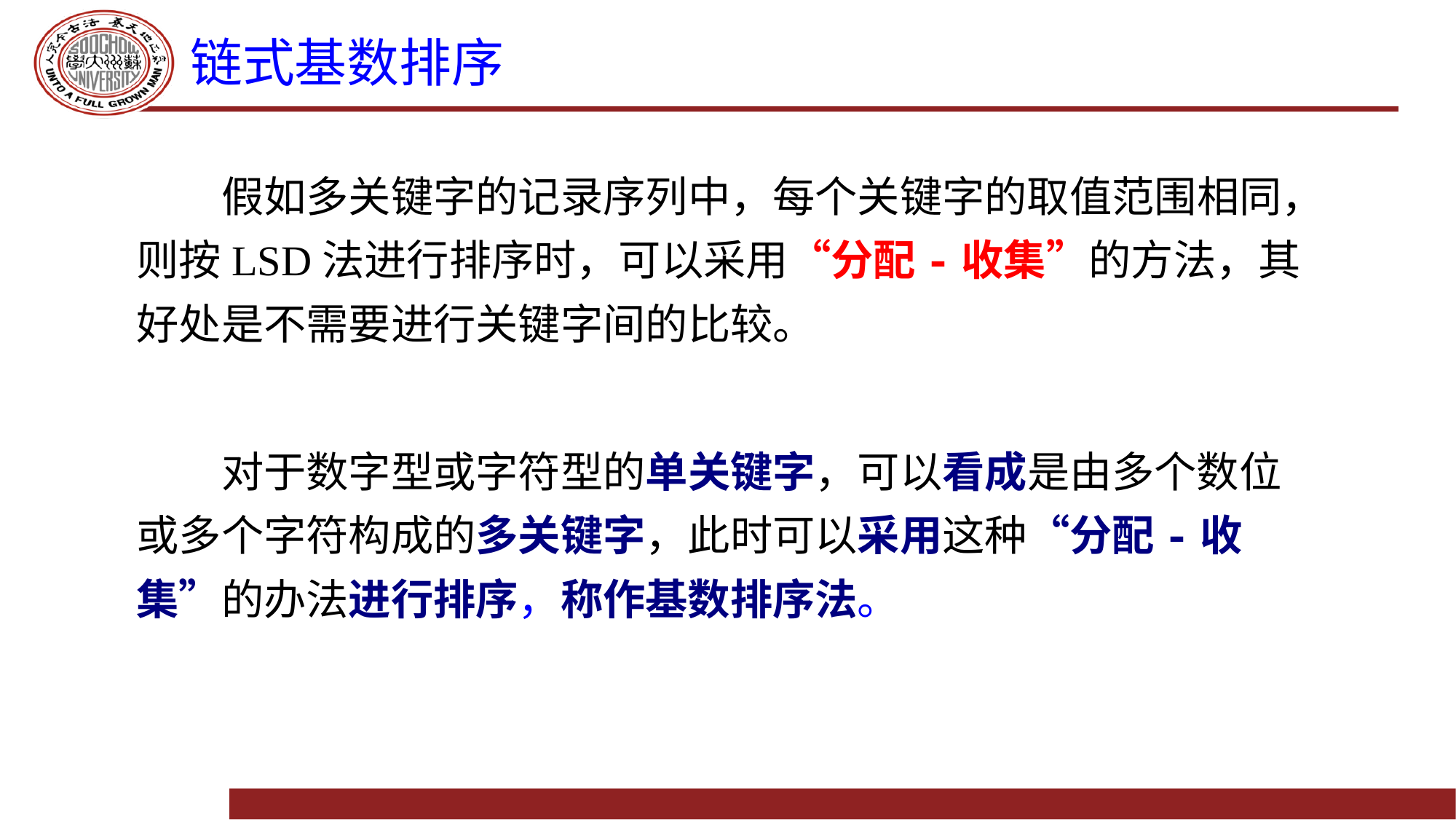

# 链式基数排序
　　假如多关键字的记录序列中，每个关键字的取值范围相同，则按LSD法进行排序时，可以采用“分配-收集”的方法，其好处是不需要进行关键字间的比较。
　　对于数字型或字符型的单关键字，可以看成是由多个数位或多个字符构成的多关键字，此时可以采用这种“分配-收集”的办法进行排序，称作基数排序法。